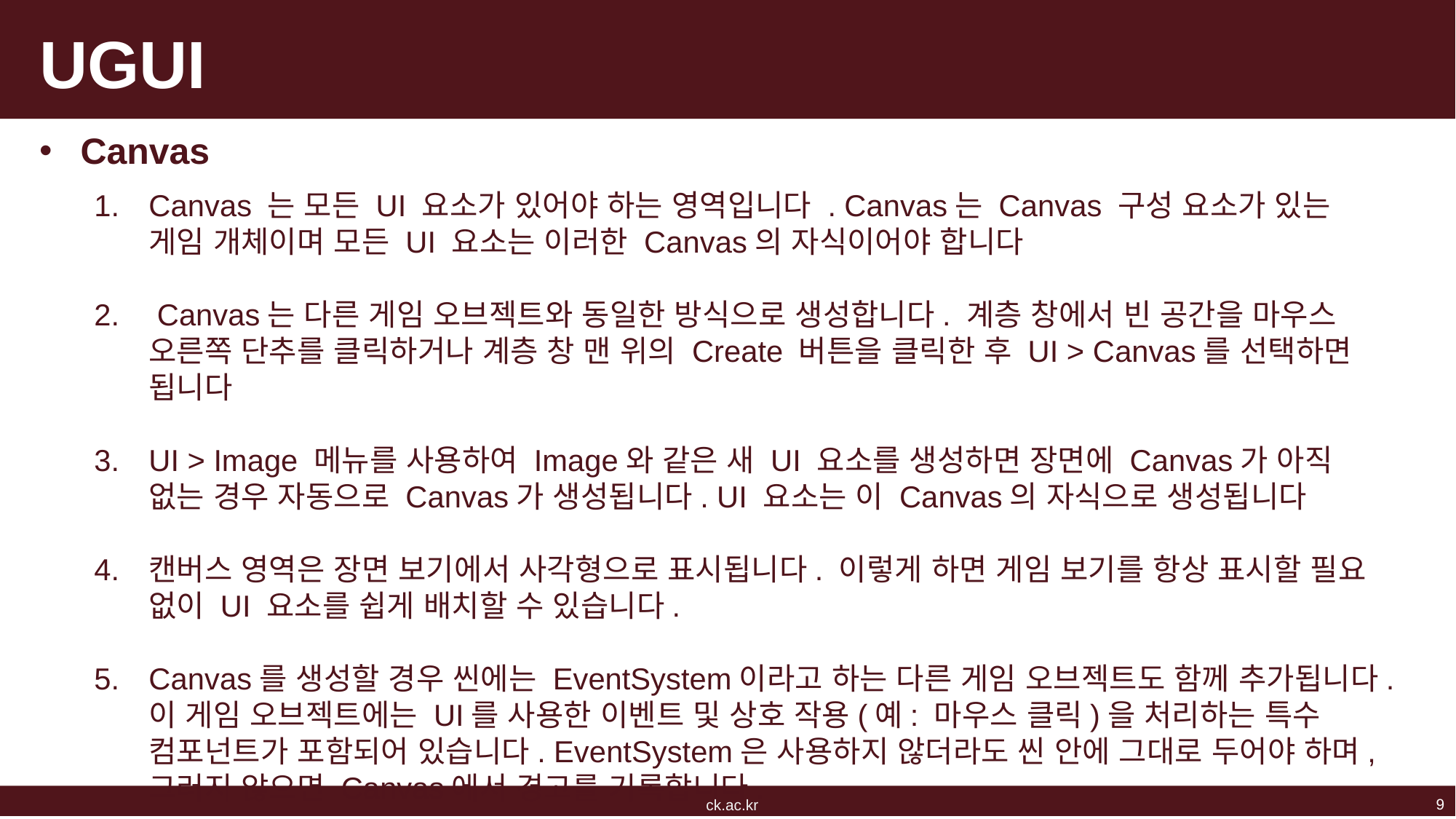

# UGUI
Canvas

Canvas 는 모든 UI 요소가 있어야 하는 영역입니다 . Canvas는 Canvas 구성 요소가 있는 게임 개체이며 모든 UI 요소는 이러한 Canvas의 자식이어야 합니다

 Canvas는 다른 게임 오브젝트와 동일한 방식으로 생성합니다. 계층 창에서 빈 공간을 마우스 오른쪽 단추를 클릭하거나 계층 창 맨 위의 Create 버튼을 클릭한 후 UI > Canvas를 선택하면 됩니다

​UI > Image 메뉴를 사용하여 Image와 같은 새 UI 요소를 생성하면 장면에 Canvas가 아직 없는 경우 자동으로 Canvas가 생성됩니다. UI 요소는 이 Canvas의 자식으로 생성됩니다

캔버스 영역은 장면 보기에서 사각형으로 표시됩니다. 이렇게 하면 게임 보기를 항상 표시할 필요 없이 UI 요소를 쉽게 배치할 수 있습니다.

Canvas를 생성할 경우 씬에는 EventSystem이라고 하는 다른 게임 오브젝트도 함께 추가됩니다. 이 게임 오브젝트에는 UI를 사용한 이벤트 및 상호 작용(예: 마우스 클릭)을 처리하는 특수 컴포넌트가 포함되어 있습니다. EventSystem은 사용하지 않더라도 씬 안에 그대로 두어야 하며, 그러지 않으면 Canvas에서 경고를 기록합니다.

9
ck.ac.kr